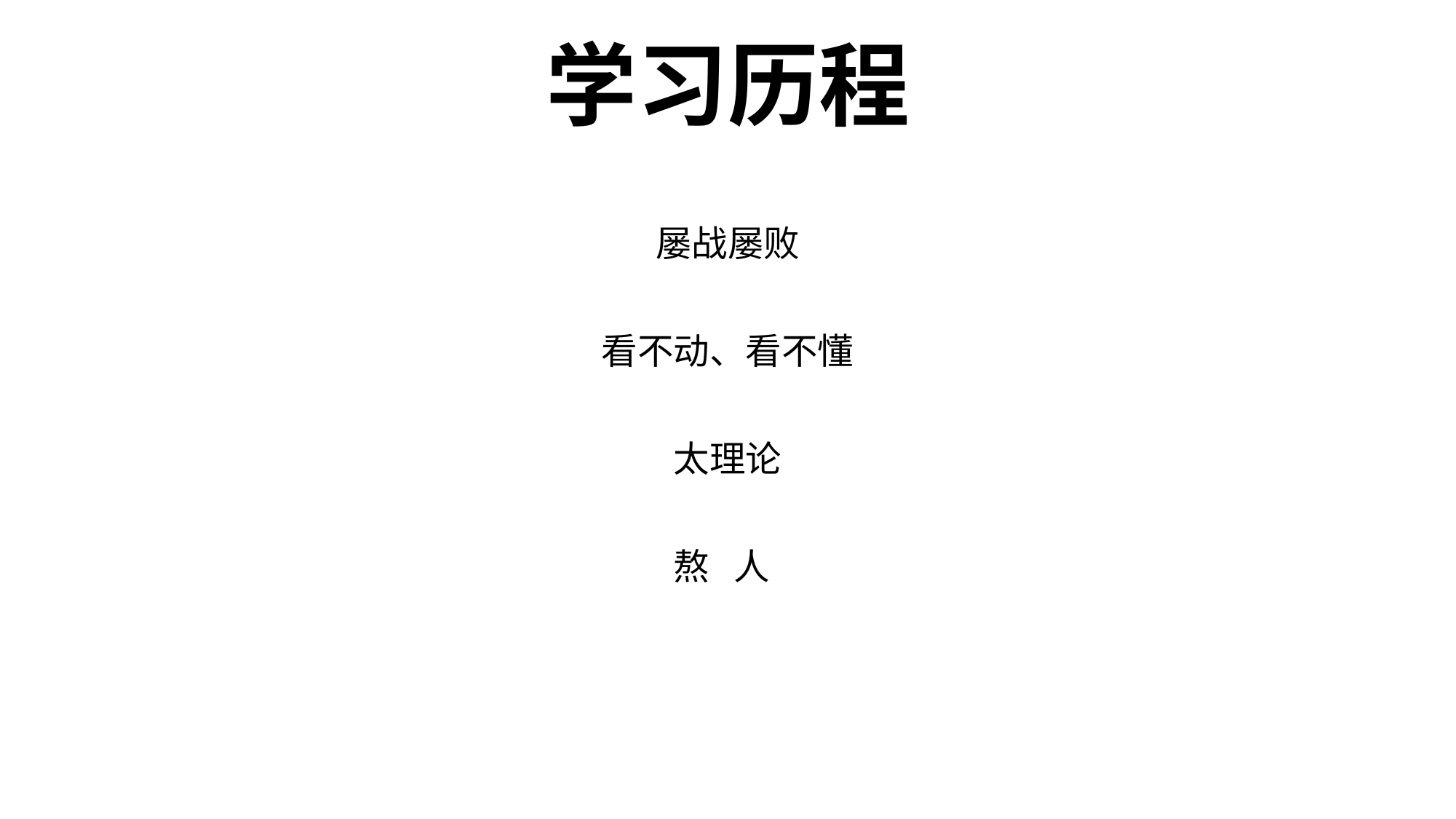

# 学习历程
屡战屡败

看不动、看不懂

太理论

熬   人